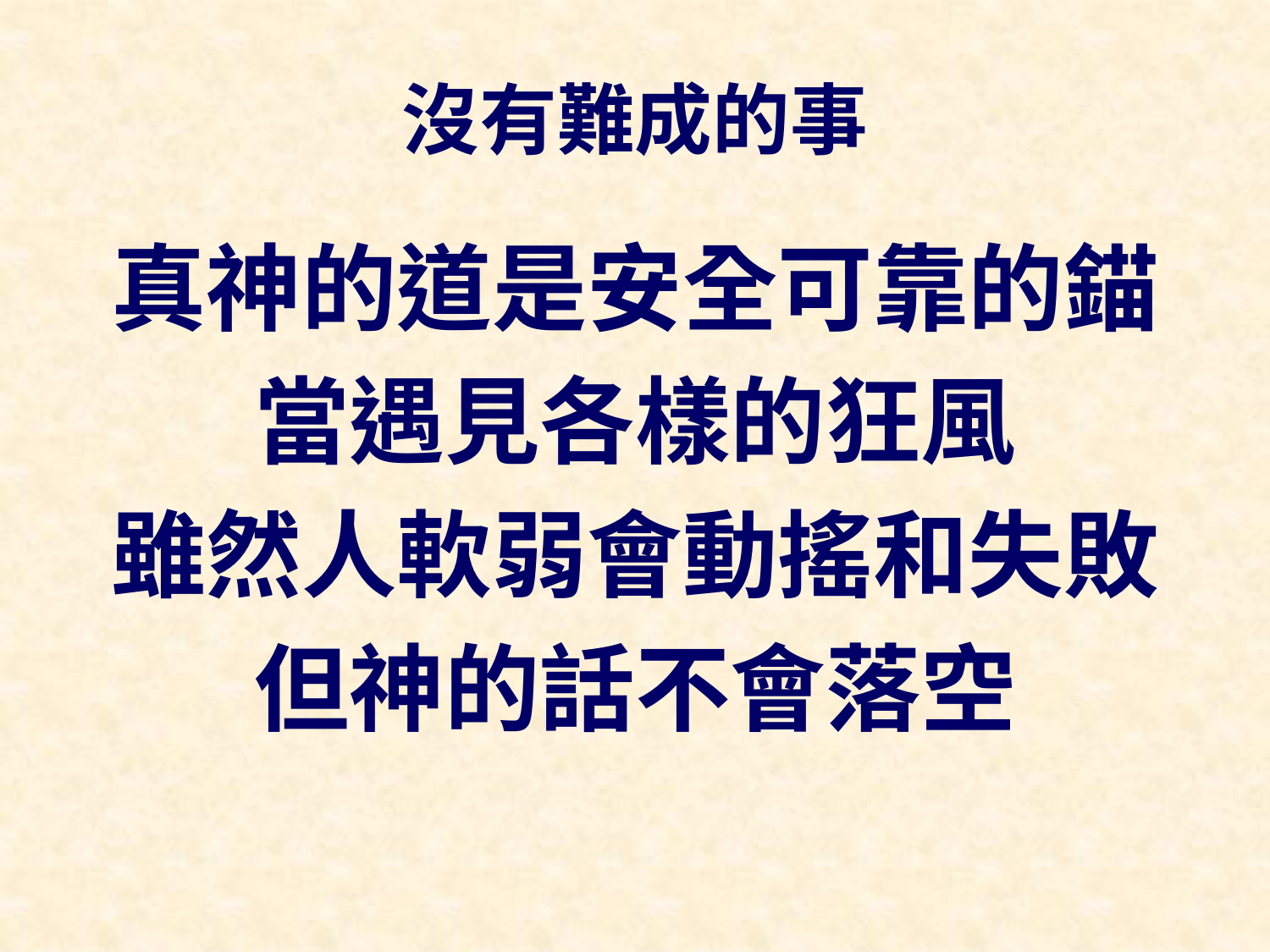

# 沒有難成的事
真神的道是安全可靠的錨
當遇見各樣的狂風
雖然人軟弱會動搖和失敗
但神的話不會落空